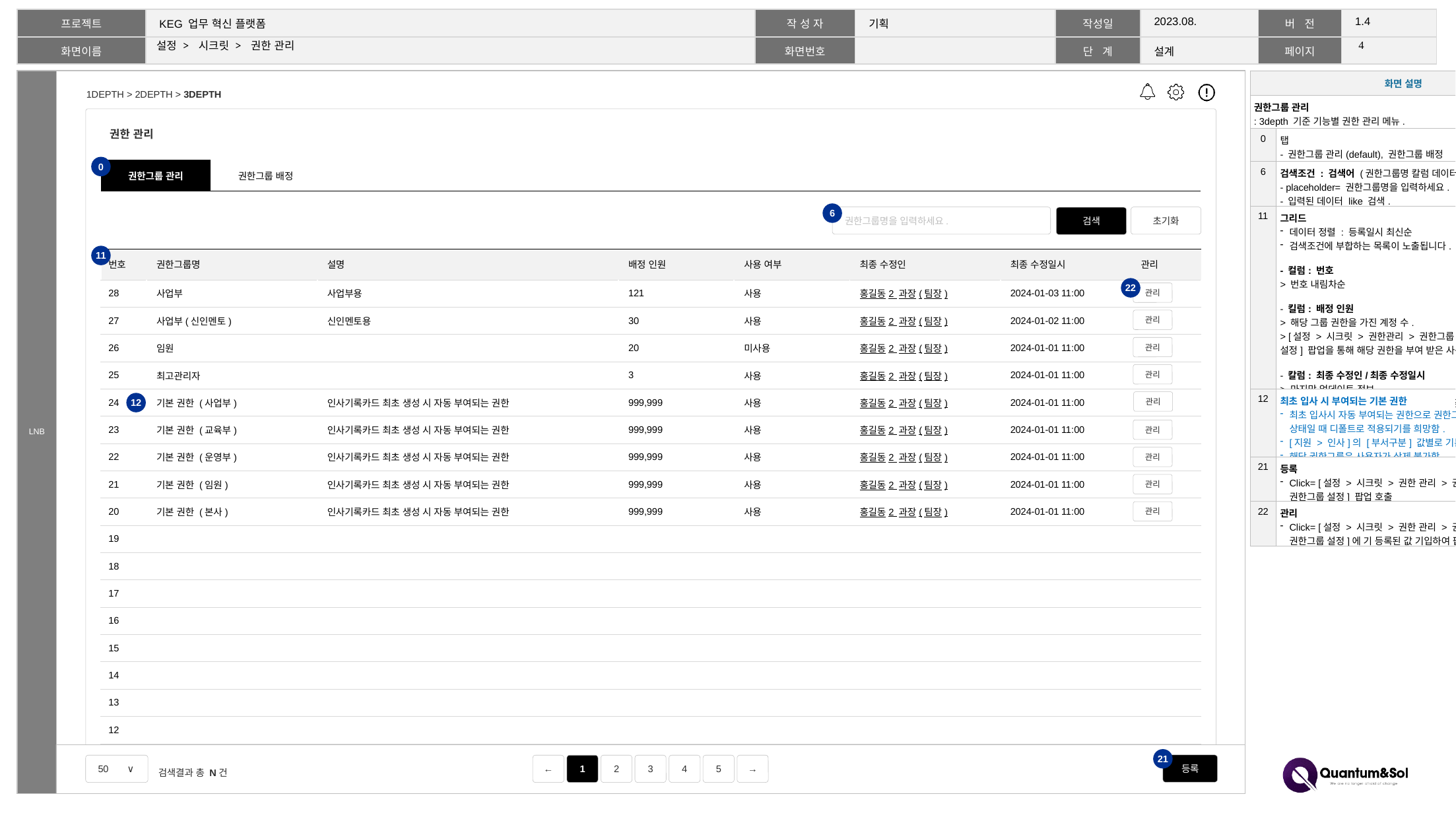

4

# 설정 > 시크릿 > 권한 관리
| 화면 설명 |  |
| --- | --- |
| 권한그룹 관리 : 3depth 기준 기능별 권한 관리 메뉴. |  |
| 0 | 탭 - 권한그룹 관리(default), 권한그룹 배정 |
| 6 | 검색조건 : 검색어 (권한그룹명 칼럼 데이터 조회) - placeholder= 권한그룹명을 입력하세요. - 입력된 데이터 like 검색. |
| 11 | 그리드 데이터 정렬 : 등록일시 최신순 검색조건에 부합하는 목록이 노출됩니다. - 컬럼: 번호 > 번호 내림차순 - 킬럼: 배정 인원 > 해당 그룹 권한을 가진 계정 수. > [설정 > 시크릿 > 권한관리 > 권한그룹 배정 > 권한그룹 배정 설정] 팝업을 통해 해당 권한을 부여 받은 사용자 수. - 칼럼: 최종 수정인/최종 수정일시 > 마지막 업데이트 정보. > 최초 등록일 경우 최초 등록인/등록일시 정보로 적용됨. |
| 12 | 최초 입사 시 부여되는 기본 권한 최초 입사시 자동 부여되는 권한으로 권한그룹 배정이 되지 않은 상태일 때 디폴트로 적용되기를 희망함. [지원 > 인사]의 [부서구분] 값별로 기본 권한을 설정. 해당 권한그룹은 사용자가 삭제 불가함. |
| 21 | 등록 Click= [설정 > 시크릿 > 권한 관리 > 권한그룹 관리 > 권한그룹 설정] 팝업 호출 |
| 22 | 관리 Click= [설정 > 시크릿 > 권한 관리 > 권한그룹 관리 > 권한그룹 설정]에 기 등록된 값 기입하여 팝업 호출 |
권한 관리
0
| 권한그룹 관리 | 권한그룹 배정 |  |  |  |  |  |  |  |  |
| --- | --- | --- | --- | --- | --- | --- | --- | --- | --- |
6
권한그룹명을 입력하세요.
초기화
검색
11
| 번호 | 권한그룹명 | 설명 | 배정 인원 | 사용 여부 | 최종 수정인 | 최종 수정일시 | 관리 |
| --- | --- | --- | --- | --- | --- | --- | --- |
| 28 | 사업부 | 사업부용 | 121 | 사용 | 홍길동2 과장(팀장) | 2024-01-03 11:00 |  |
| 27 | 사업부(신인멘토) | 신인멘토용 | 30 | 사용 | 홍길동2 과장(팀장) | 2024-01-02 11:00 |  |
| 26 | 임원 |  | 20 | 미사용 | 홍길동2 과장(팀장) | 2024-01-01 11:00 |  |
| 25 | 최고관리자 |  | 3 | 사용 | 홍길동2 과장(팀장) | 2024-01-01 11:00 |  |
| 24 | 기본 권한 (사업부) | 인사기록카드 최초 생성 시 자동 부여되는 권한 | 999,999 | 사용 | 홍길동2 과장(팀장) | 2024-01-01 11:00 |  |
| 23 | 기본 권한 (교육부) | 인사기록카드 최초 생성 시 자동 부여되는 권한 | 999,999 | 사용 | 홍길동2 과장(팀장) | 2024-01-01 11:00 |  |
| 22 | 기본 권한 (운영부) | 인사기록카드 최초 생성 시 자동 부여되는 권한 | 999,999 | 사용 | 홍길동2 과장(팀장) | 2024-01-01 11:00 |  |
| 21 | 기본 권한 (임원) | 인사기록카드 최초 생성 시 자동 부여되는 권한 | 999,999 | 사용 | 홍길동2 과장(팀장) | 2024-01-01 11:00 |  |
| 20 | 기본 권한 (본사) | 인사기록카드 최초 생성 시 자동 부여되는 권한 | 999,999 | 사용 | 홍길동2 과장(팀장) | 2024-01-01 11:00 |  |
| 19 |  |  |  |  |  |  |  |
| 18 |  |  |  |  |  |  |  |
| 17 |  |  |  |  |  |  |  |
| 16 |  |  |  |  |  |  |  |
| 15 |  |  |  |  |  |  |  |
| 14 |  |  |  |  |  |  |  |
| 13 |  |  |  |  |  |  |  |
| 12 |  |  |  |  |  |  |  |
22
관리
관리
관리
관리
관리
12
관리
관리
관리
관리
21
등록